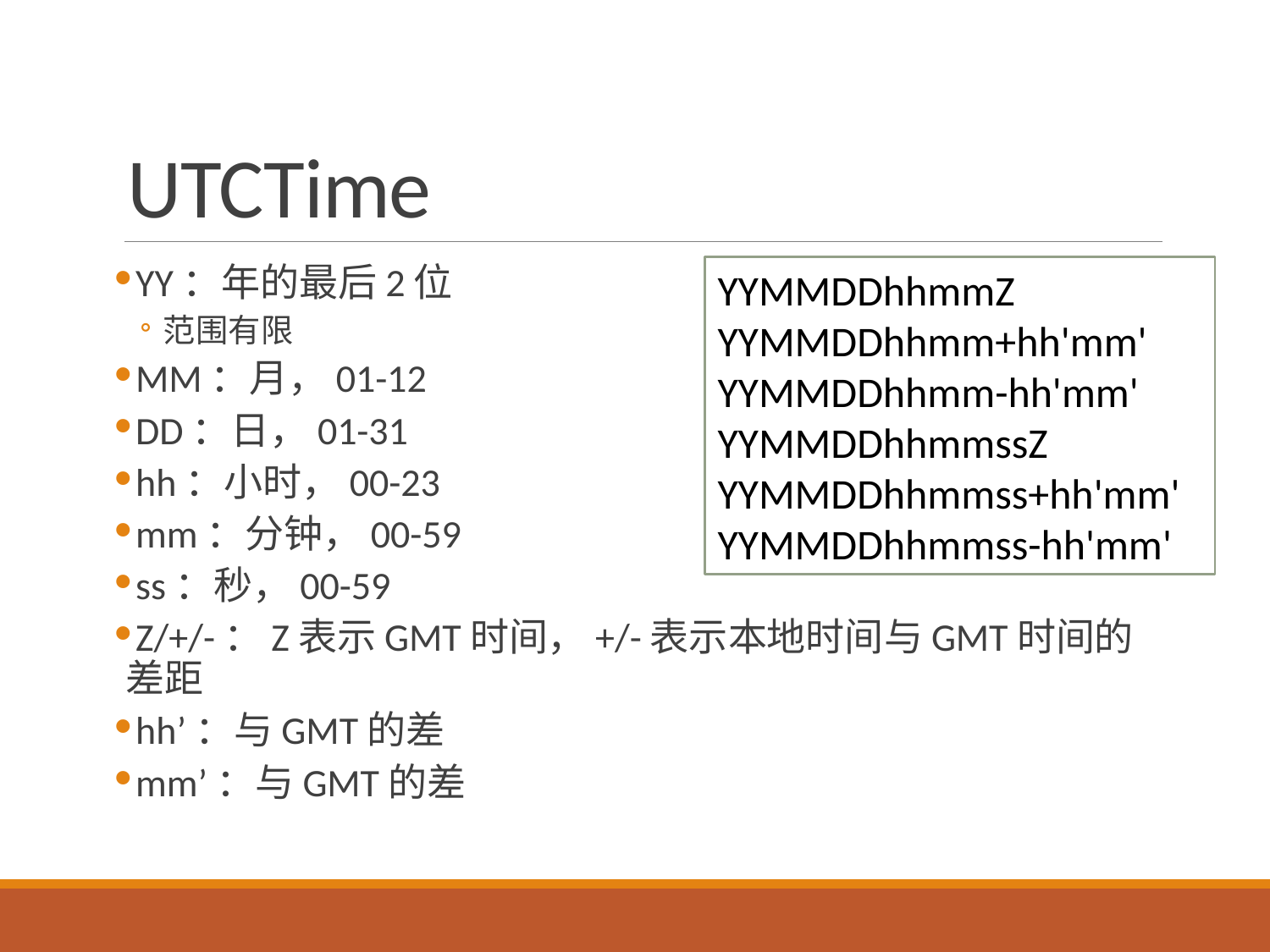

# UTCTime
YY：年的最后2位
范围有限
MM：月，01-12
DD：日，01-31
hh：小时，00-23
mm：分钟，00-59
ss：秒，00-59
Z/+/-：Z表示GMT时间，+/-表示本地时间与GMT时间的差距
hh’：与GMT的差
mm’：与GMT的差
YYMMDDhhmmZ
YYMMDDhhmm+hh'mm'
YYMMDDhhmm-hh'mm'
YYMMDDhhmmssZ
YYMMDDhhmmss+hh'mm'
YYMMDDhhmmss-hh'mm'
65